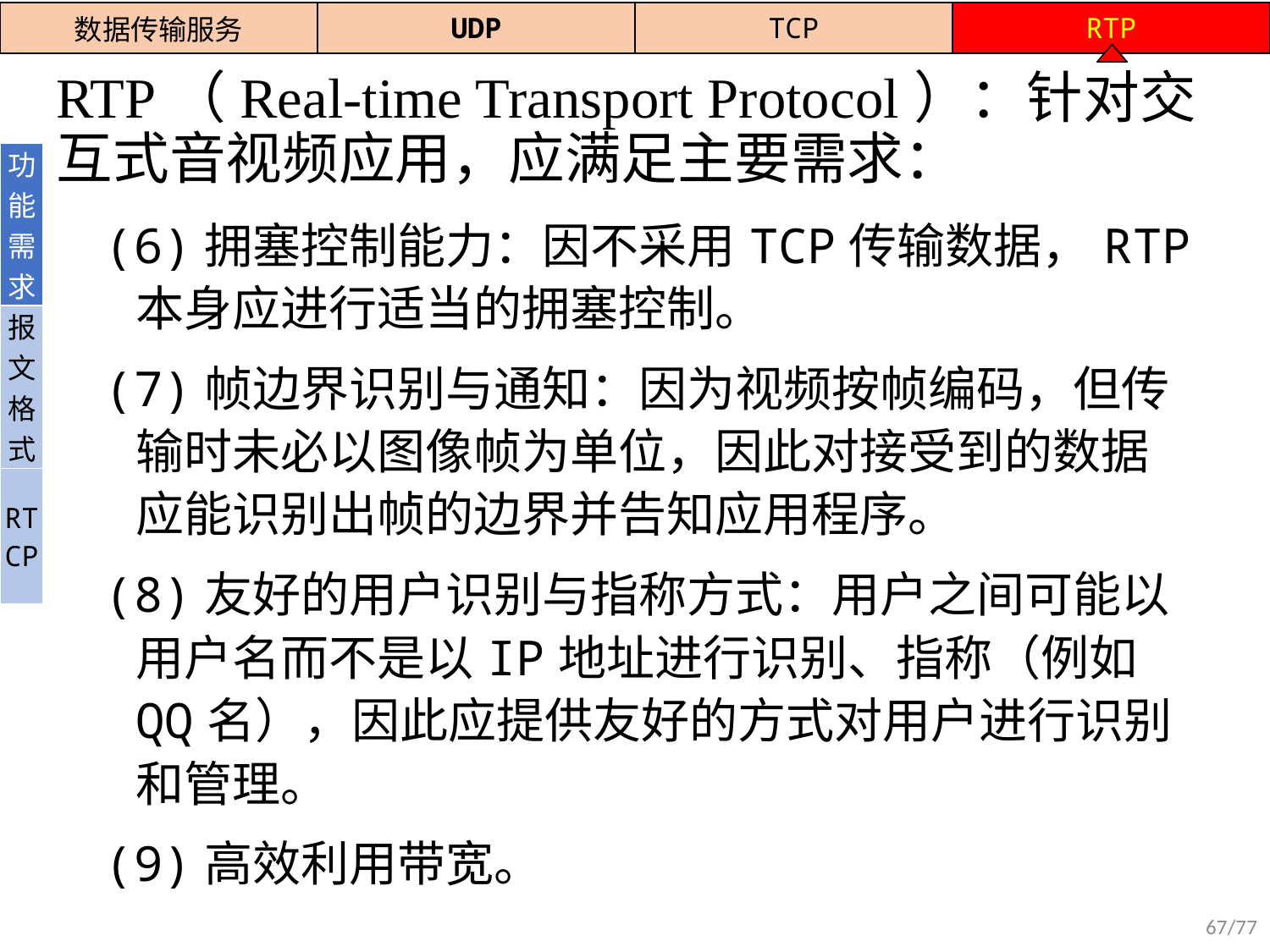

| 数据传输服务 | UDP | TCP | RTP |
| --- | --- | --- | --- |

# RTP（Real-time Transport Protocol）：针对交互式音视频应用，应满足主要需求：
| 功能需求 |
| --- |
| 报文格式 |
| RT CP |
(6)拥塞控制能力：因不采用TCP传输数据，RTP本身应进行适当的拥塞控制。
(7)帧边界识别与通知：因为视频按帧编码，但传输时未必以图像帧为单位，因此对接受到的数据应能识别出帧的边界并告知应用程序。
(8)友好的用户识别与指称方式：用户之间可能以用户名而不是以IP地址进行识别、指称（例如QQ名），因此应提供友好的方式对用户进行识别和管理。
(9)高效利用带宽。
67/77